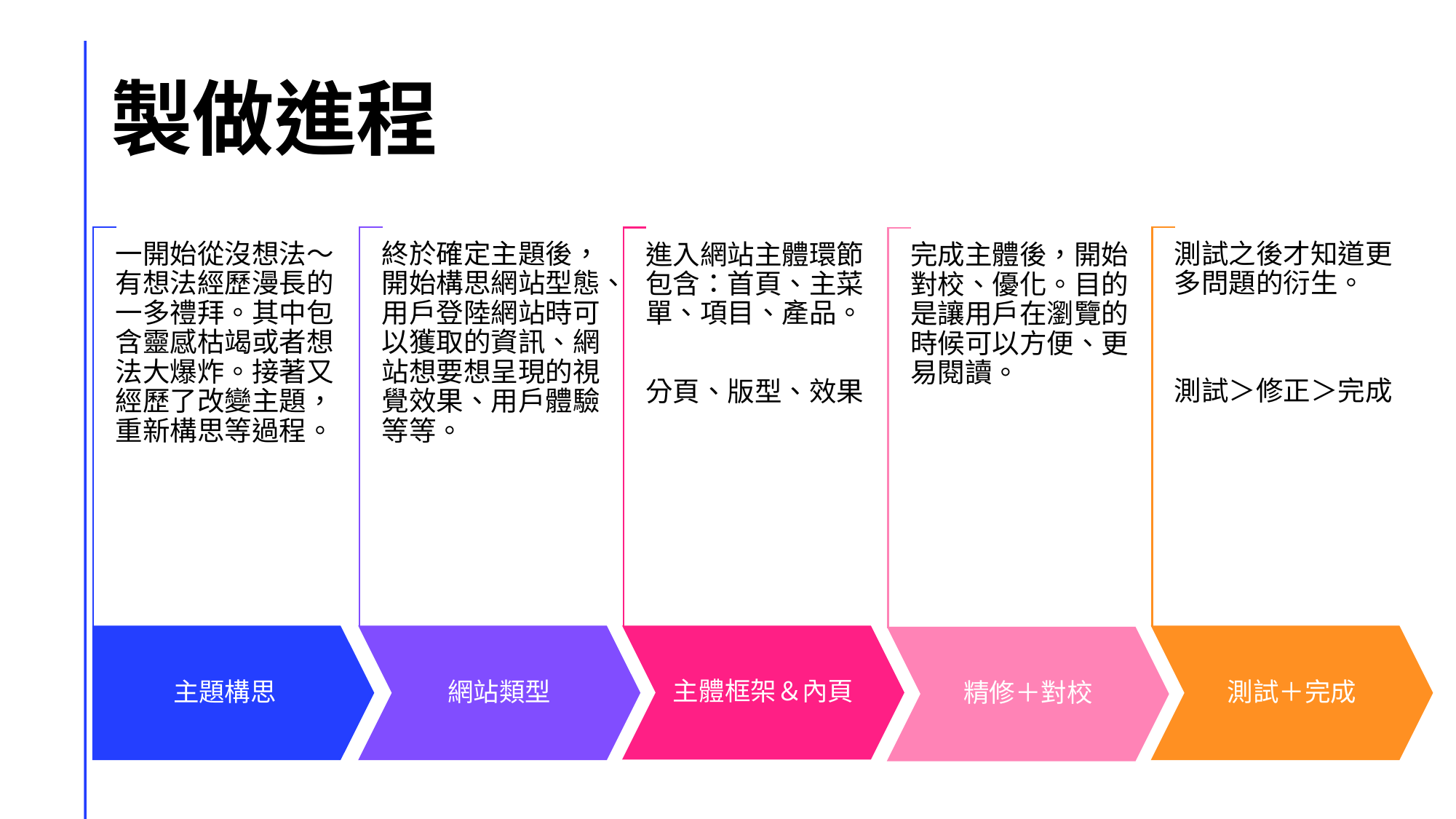

# 製做進程
主題構思
一開始從沒想法～有想法經歷漫長的一多禮拜。其中包含靈感枯竭或者想法大爆炸。接著又經歷了改變主題，重新構思等過程。
網站類型
終於確定主題後，開始構思網站型態、用戶登陸網站時可以獲取的資訊、網站想要想呈現的視覺效果、用戶體驗等等。
主體框架＆內頁
進入網站主體環節包含：首頁、主菜單、項目、產品。

分頁、版型、效果
精修＋對校
完成主體後，開始對校、優化。目的是讓用戶在瀏覽的時候可以方便、更易閱讀。
測試＋完成
測試之後才知道更多問題的衍生。

測試＞修正＞完成